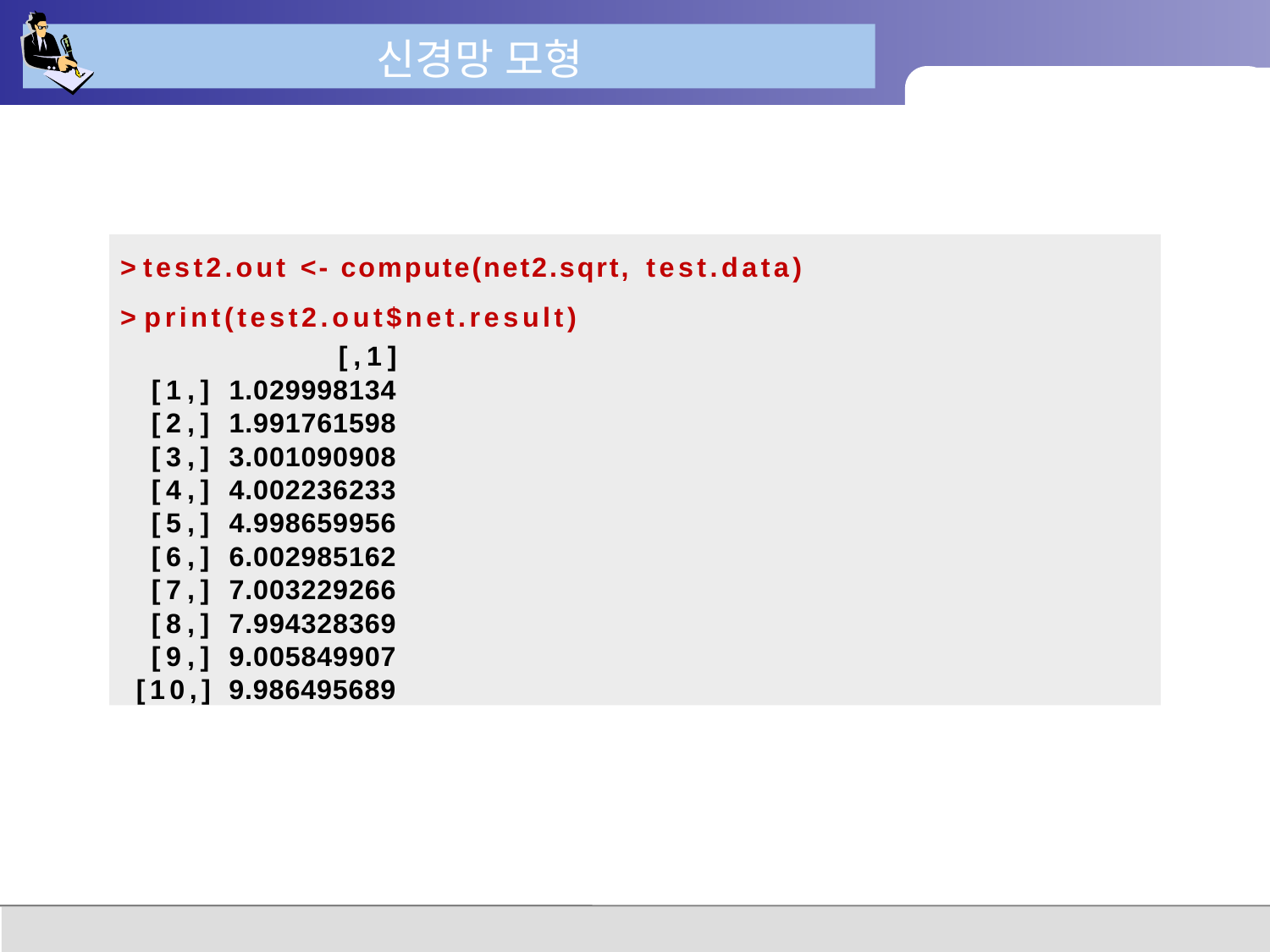

# 신경망 모형
> test2.out <- compute(net2.sqrt, test.data)
> print(test2.out$net.result)
[,1]
[1,] 1.029998134
[2,] 1.991761598
[3,] 3.001090908
[4,] 4.002236233
[5,] 4.998659956
[6,] 6.002985162
[7,] 7.003229266
[8,] 7.994328369
[9,] 9.005849907
[10,] 9.986495689